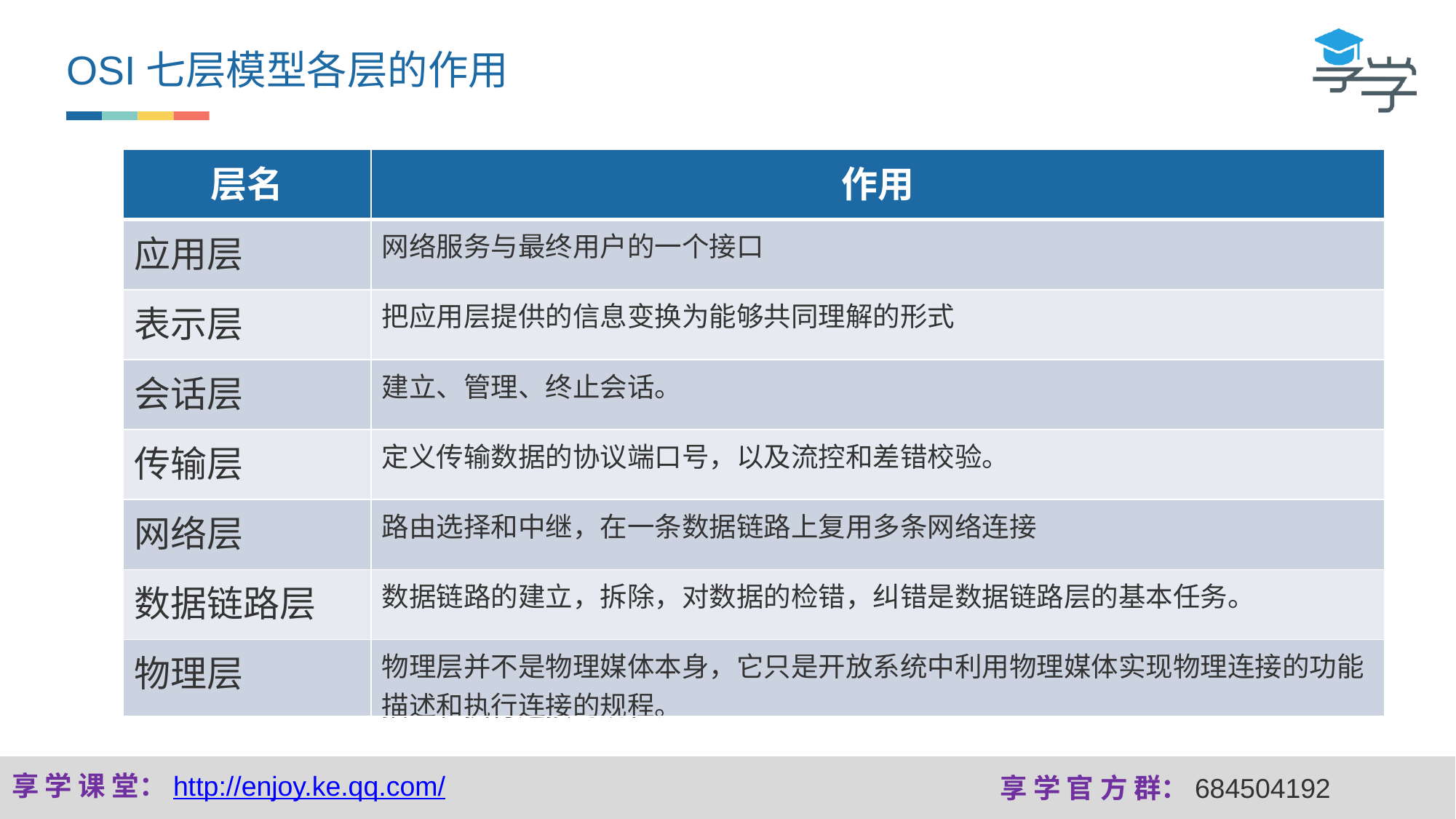

OSI七层模型各层的作用

| 层名 | 作用 |
| --- | --- |
| 应用层 | 网络服务与最终用户的一个接口 |
| 表示层 | 把应用层提供的信息变换为能够共同理解的形式 |
| 会话层 | 建立、管理、终止会话。 |
| 传输层 | 定义传输数据的协议端口号，以及流控和差错校验。 |
| 网络层 | 路由选择和中继，在一条数据链路上复用多条网络连接 |
| 数据链路层 | 数据链路的建立，拆除，对数据的检错，纠错是数据链路层的基本任务。 |
| 物理层 | 物理层并不是物理媒体本身，它只是开放系统中利用物理媒体实现物理连接的功能描述和执行连接的规程。 |